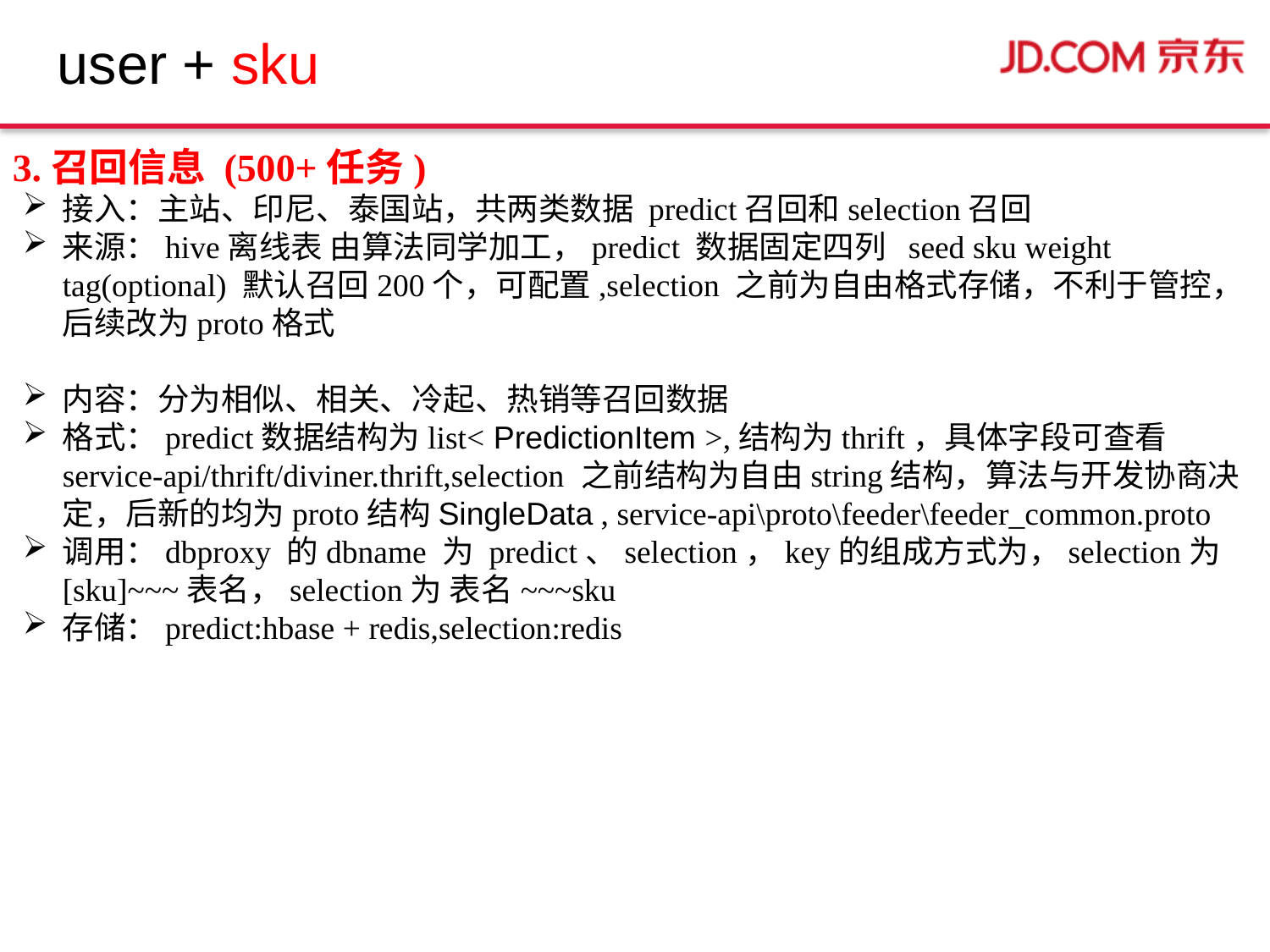

# user + sku
3.召回信息 (500+任务)
接入：主站、印尼、泰国站，共两类数据 predict召回和selection召回
来源：hive离线表 由算法同学加工，predict 数据固定四列  seed sku weight tag(optional) 默认召回200个，可配置,selection 之前为自由格式存储，不利于管控，后续改为proto格式

内容：分为相似、相关、冷起、热销等召回数据
格式：predict数据结构为list< PredictionItem >,结构为thrift，具体字段可查看service-api/thrift/diviner.thrift,selection 之前结构为自由string结构，算法与开发协商决定，后新的均为proto结构SingleData , service-api\proto\feeder\feeder_common.proto
调用：dbproxy 的dbname 为 predict、selection，key的组成方式为，selection为 [sku]~~~表名，selection为 表名~~~sku
存储：predict:hbase + redis,selection:redis